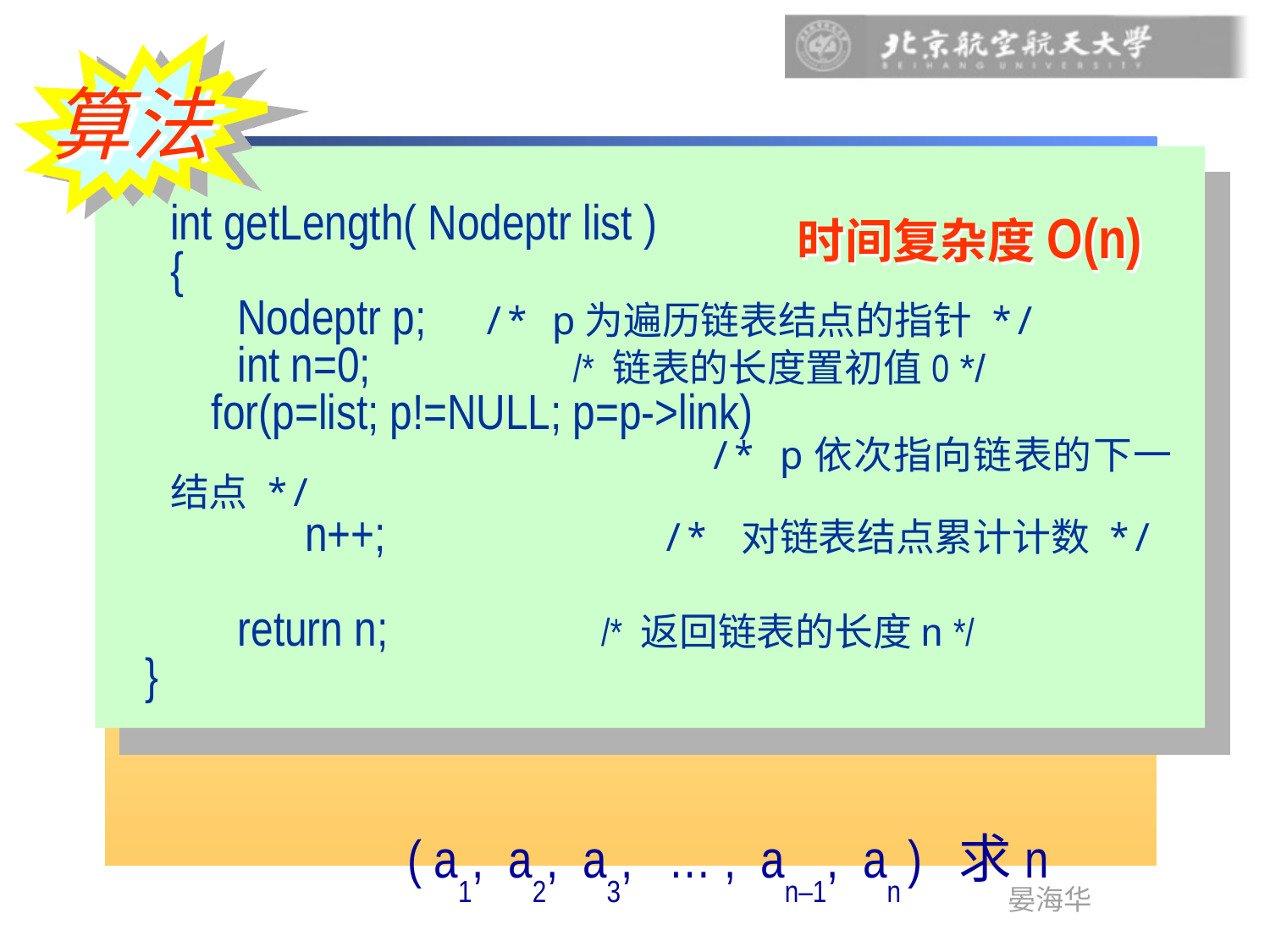

算法

int getLength( Nodeptr list )
{
      Nodeptr p;     /* p为遍历链表结点的指针 */
      int n=0;                  /* 链表的长度置初值0 */
   for(p=list; p!=NULL; p=p->link)
                      /* p依次指向链表的下一结点 */
            n++;    	　　/* 对链表结点累计计数 */

      return n;                   /* 返回链表的长度n */
  }
时间复杂度O(n)
( a1,  a2,  a3,   … ,  an–1,  an )  求n